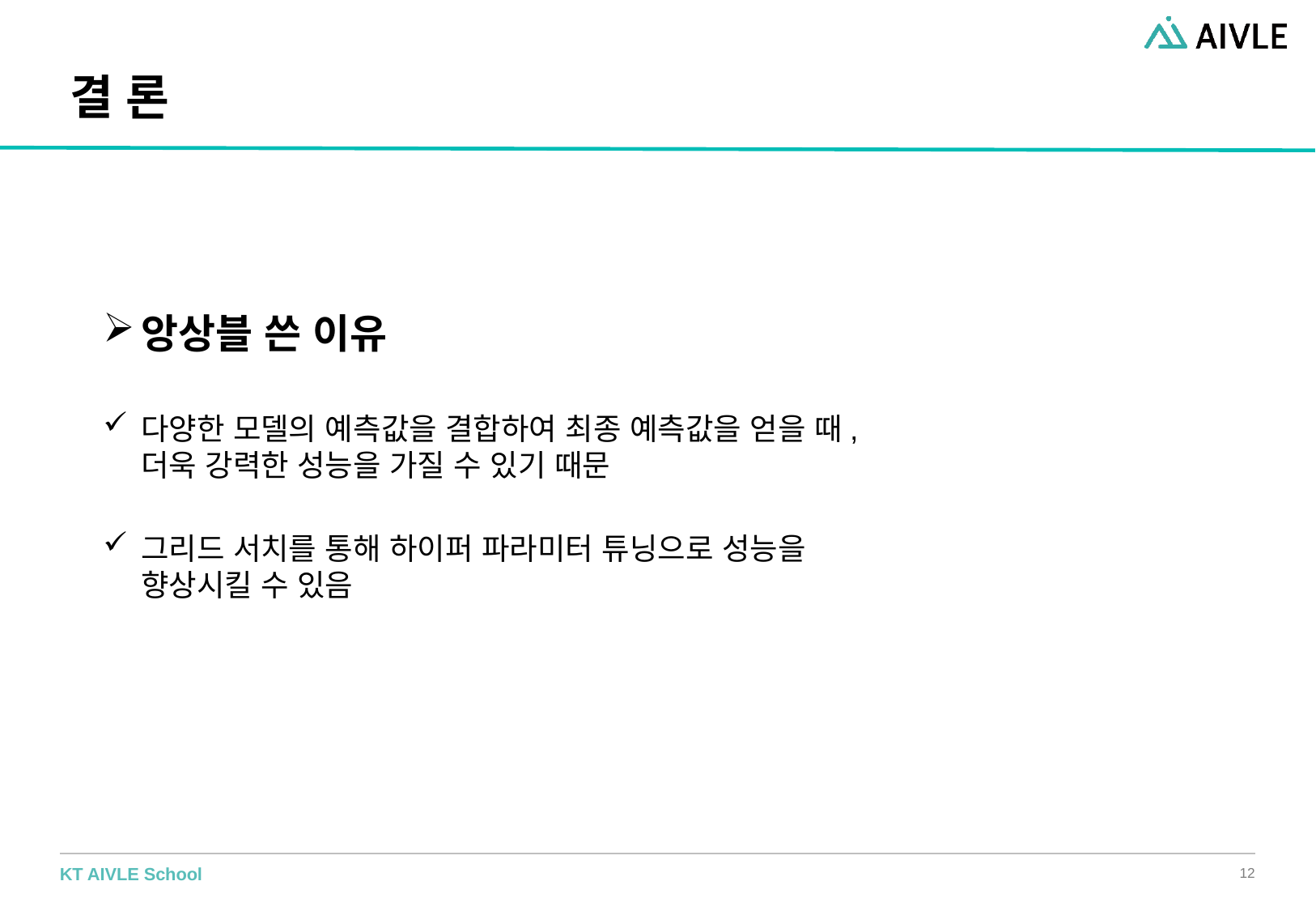

# 결 론

앙상블 쓴 이유

다양한 모델의 예측값을 결합하여 최종 예측값을 얻을 때, 더욱 강력한 성능을 가질 수 있기 때문
그리드 서치를 통해 하이퍼 파라미터 튜닝으로 성능을 향상시킬 수 있음